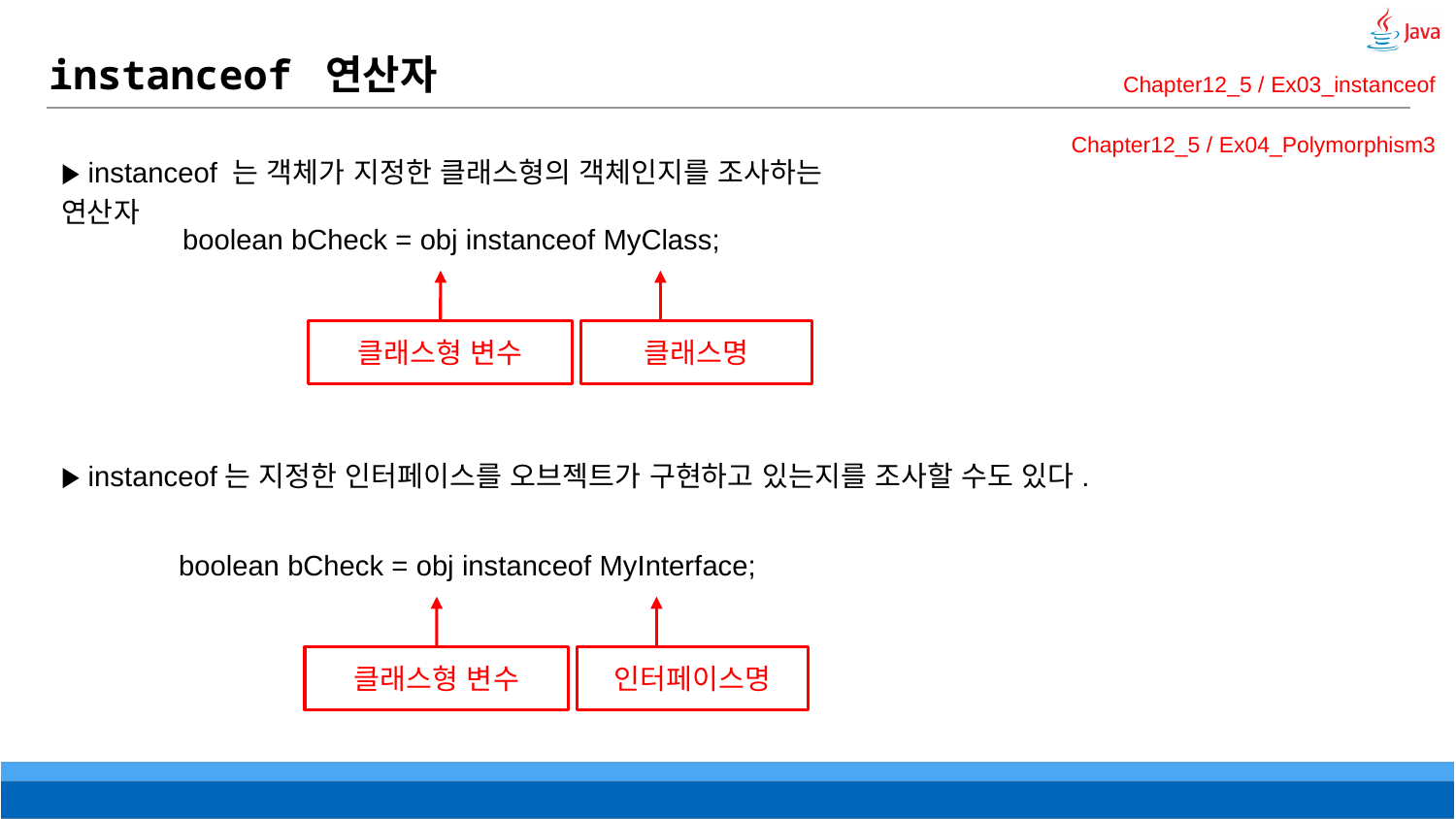

# instanceof 연산자
Chapter12_5 / Ex03_instanceof
Chapter12_5 / Ex04_Polymorphism3
▶ instanceof 는 객체가 지정한 클래스형의 객체인지를 조사하는 연산자
boolean bCheck = obj instanceof MyClass;
클래스형 변수
클래스명
▶ instanceof는 지정한 인터페이스를 오브젝트가 구현하고 있는지를 조사할 수도 있다.
boolean bCheck = obj instanceof MyInterface;
클래스형 변수
인터페이스명